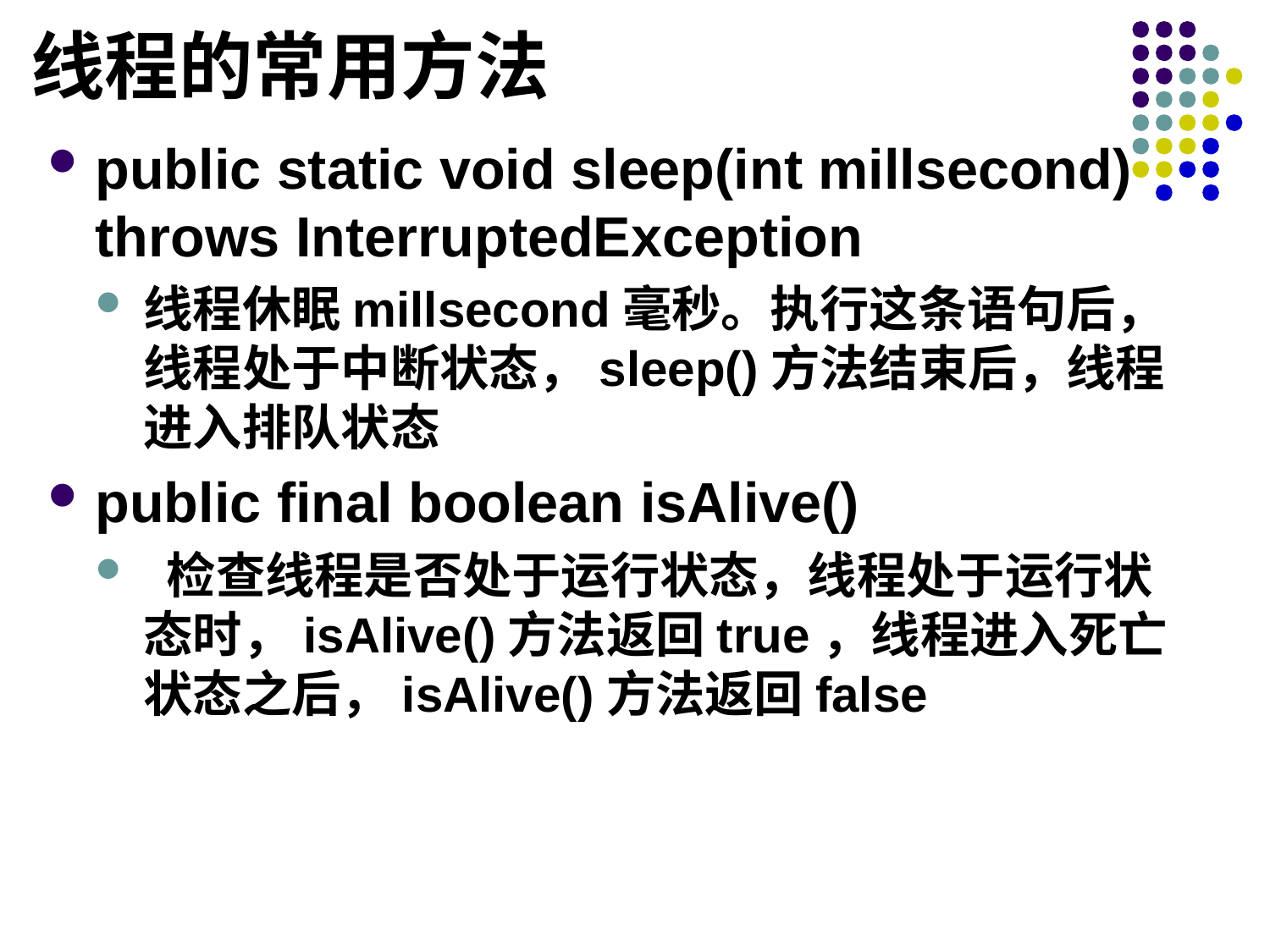

# 线程的常用方法
public static void sleep(int millsecond) throws InterruptedException
线程休眠millsecond毫秒。执行这条语句后，线程处于中断状态，sleep()方法结束后，线程进入排队状态
public final boolean isAlive()
 检查线程是否处于运行状态，线程处于运行状态时，isAlive()方法返回true，线程进入死亡状态之后，isAlive()方法返回false